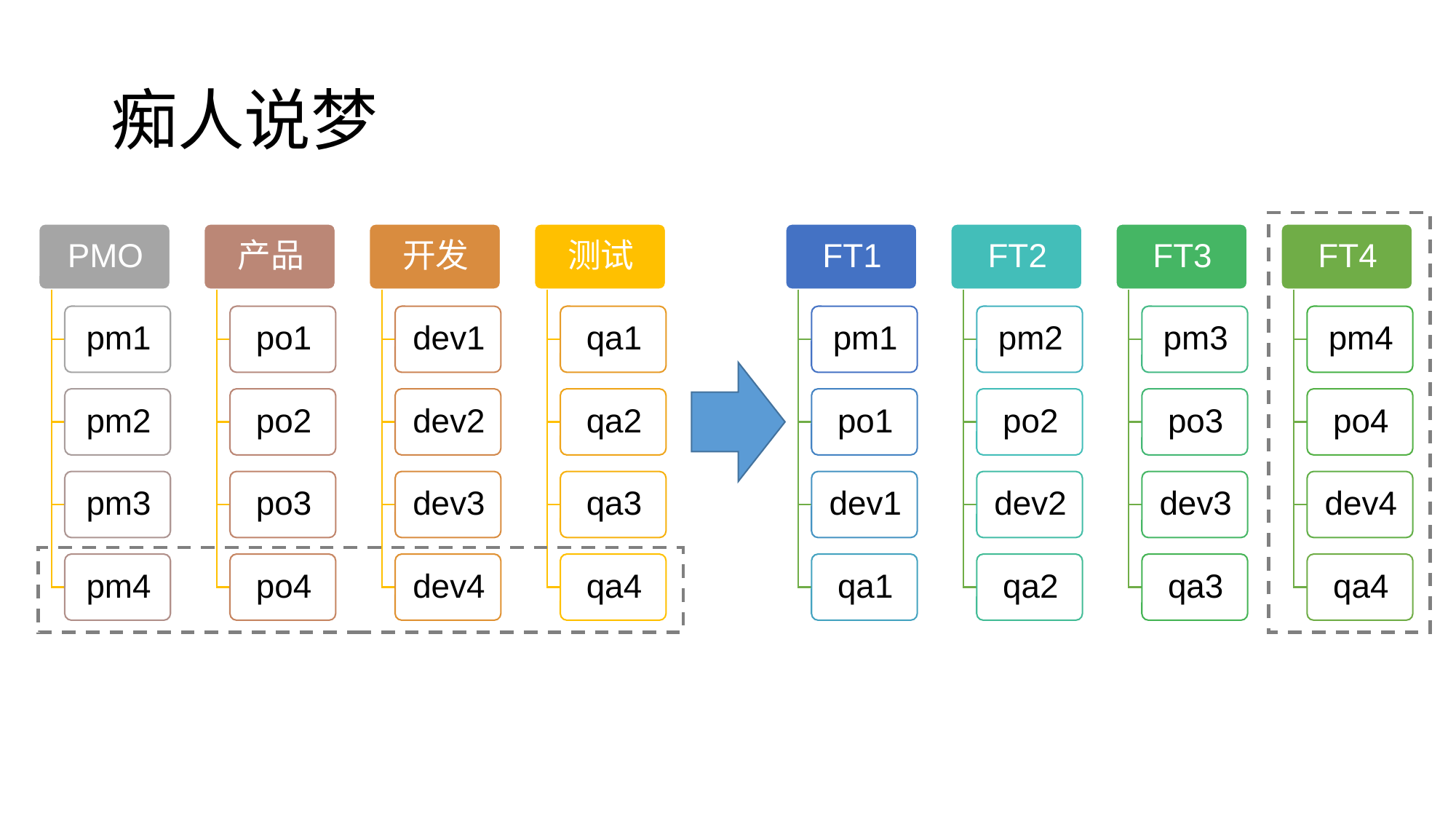

# 痴人说梦
PMO
pm1
pm2
pm3
pm4
产品
po1
po2
po3
po4
开发
dev1
dev2
dev3
dev4
测试
qa1
qa2
qa3
qa4
FT1
pm1
po1
dev1
qa1
FT2
pm2
po2
dev2
qa2
FT3
pm3
po3
dev3
qa3
FT4
pm4
po4
dev4
qa4